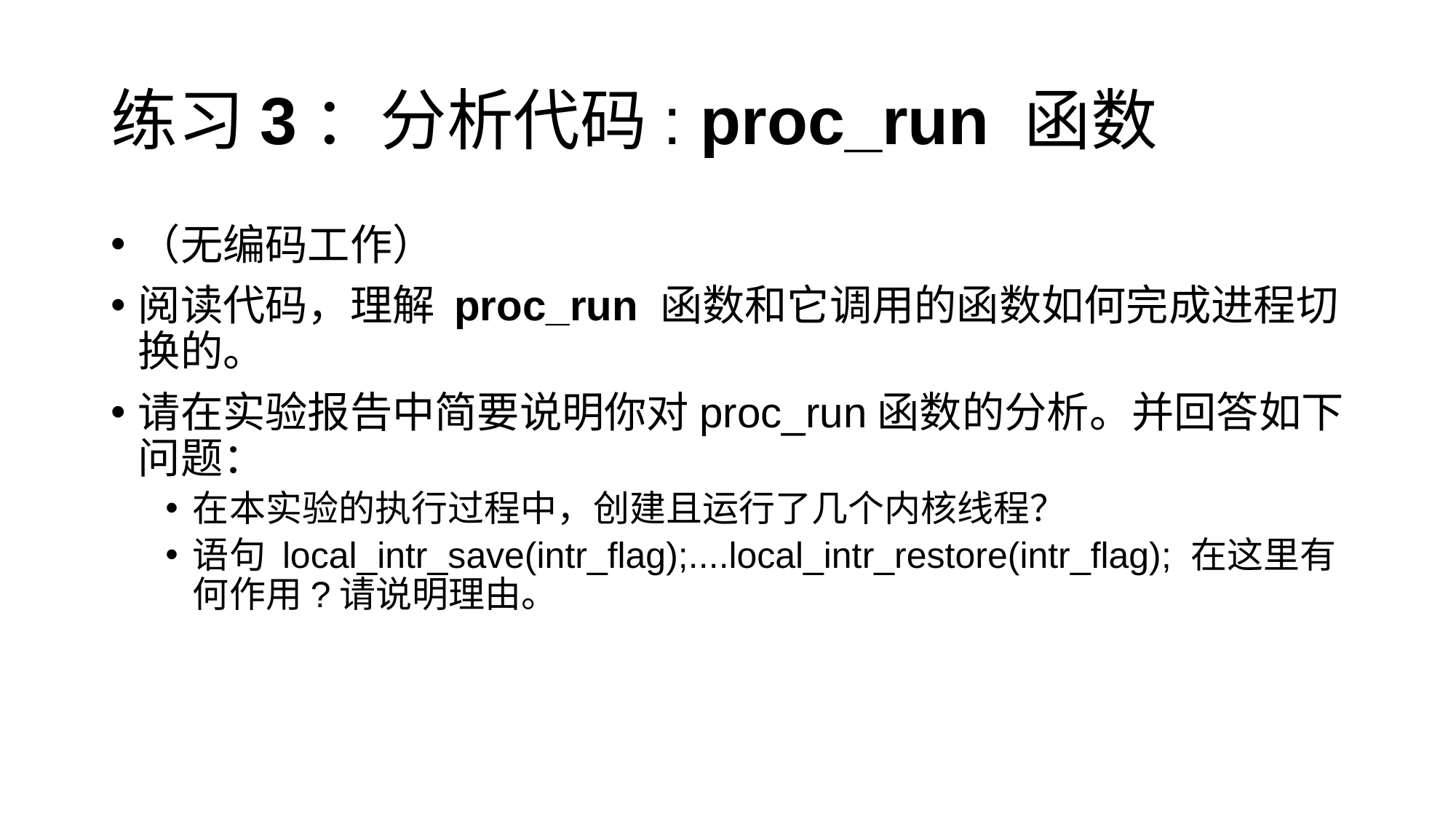

# 练习3：分析代码: proc_run 函数
（无编码工作）
阅读代码，理解 proc_run 函数和它调用的函数如何完成进程切换的。
请在实验报告中简要说明你对proc_run函数的分析。并回答如下问题：
在本实验的执行过程中，创建且运行了几个内核线程？
语句 local_intr_save(intr_flag);....local_intr_restore(intr_flag); 在这里有何作用?请说明理由。